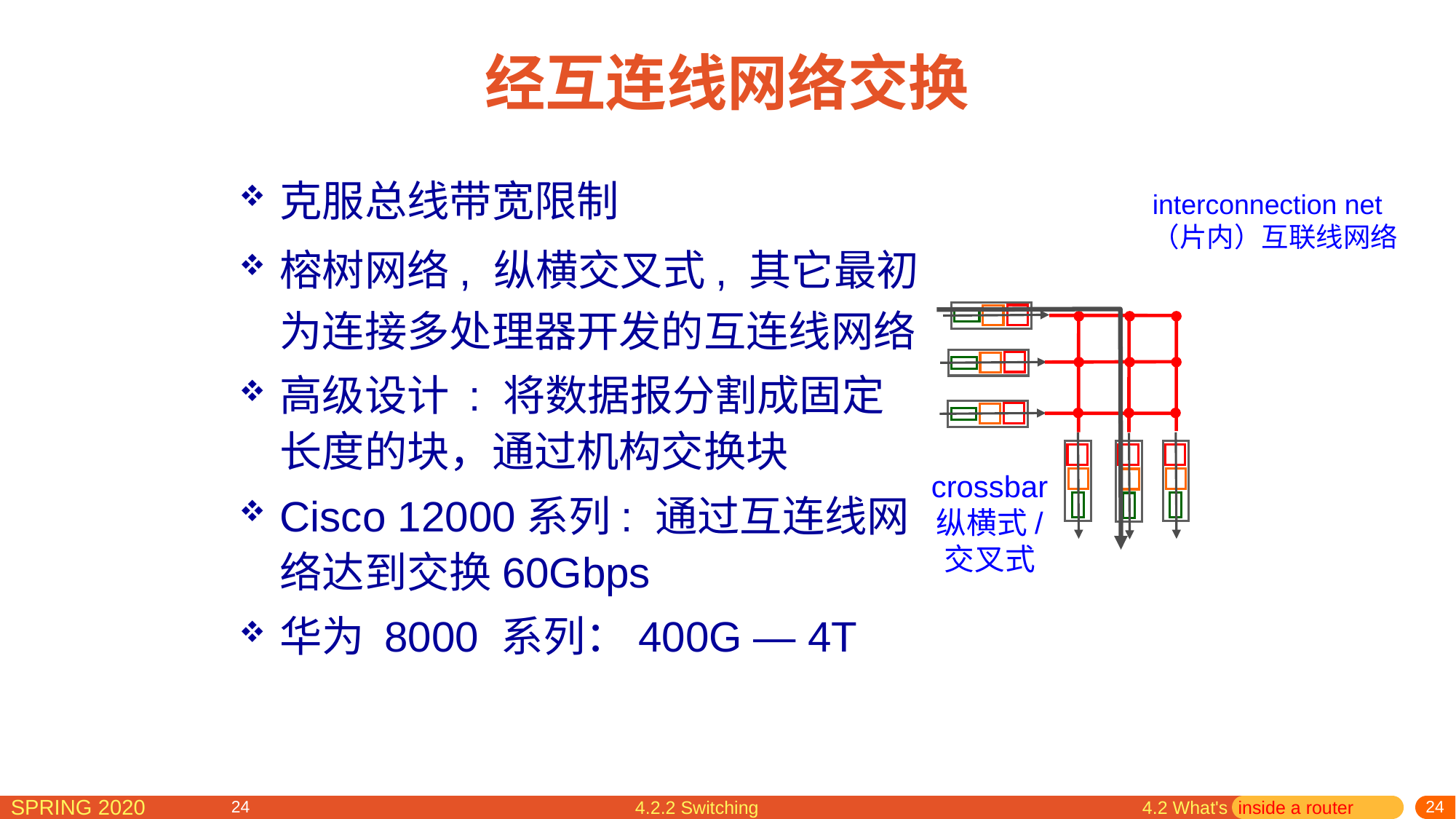

# 经互连线网络交换
克服总线带宽限制
榕树网络, 纵横交叉式, 其它最初为连接多处理器开发的互连线网络
高级设计 : 将数据报分割成固定长度的块，通过机构交换块
Cisco 12000系列: 通过互连线网络达到交换60Gbps
华为 8000 系列：400G — 4T
interconnection net
（片内）互联线网络

crossbar
纵横式/
交叉式
4.2.2 Switching
4.2 What's  inside a router